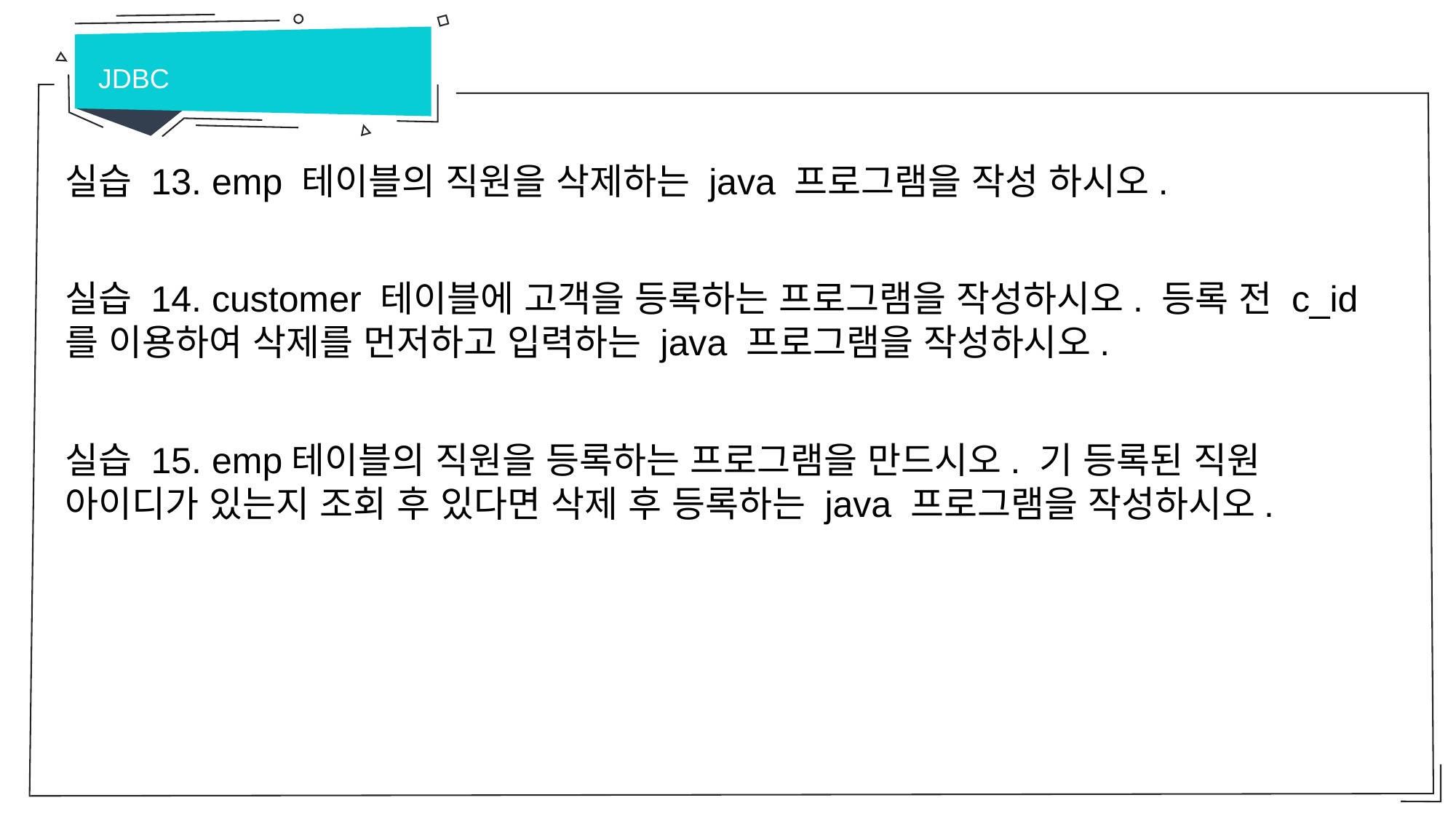

JDBC
실습 13. emp 테이블의 직원을 삭제하는 java 프로그램을 작성 하시오.

실습 14. customer 테이블에 고객을 등록하는 프로그램을 작성하시오. 등록 전 c_id 를 이용하여 삭제를 먼저하고 입력하는 java 프로그램을 작성하시오.

실습 15. emp테이블의 직원을 등록하는 프로그램을 만드시오. 기 등록된 직원 아이디가 있는지 조회 후 있다면 삭제 후 등록하는 java 프로그램을 작성하시오.